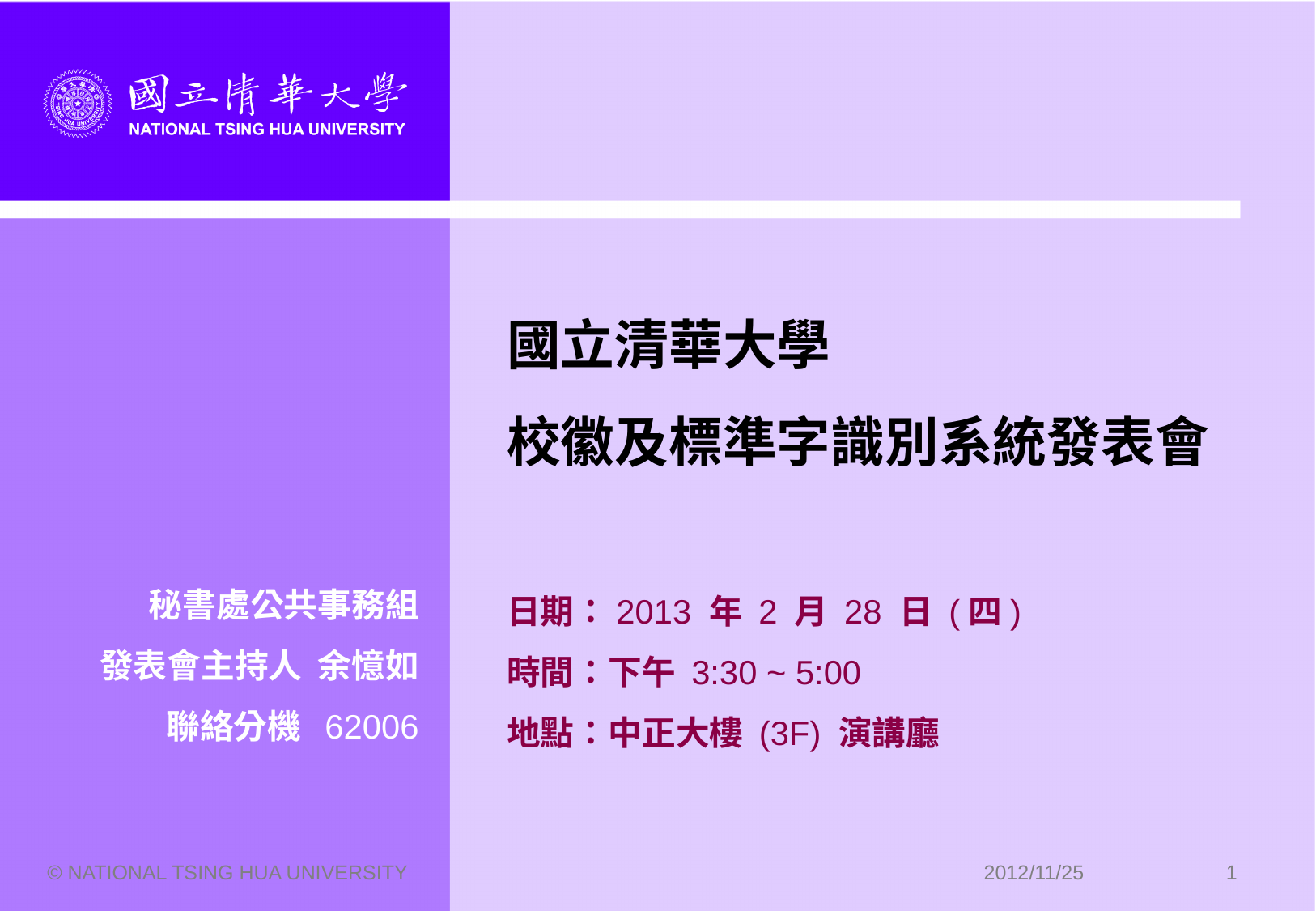

# 國立清華大學 校徽及標準字識別系統發表會 日期：2013 年 2 月 28 日 (四) 時間：下午 3:30 ~ 5:00 地點：中正大樓 (3F) 演講廳
秘書處公共事務組
發表會主持人  余憶如
聯絡分機  62006
© NATIONAL TSING HUA UNIVERSITY
2012/11/25
1